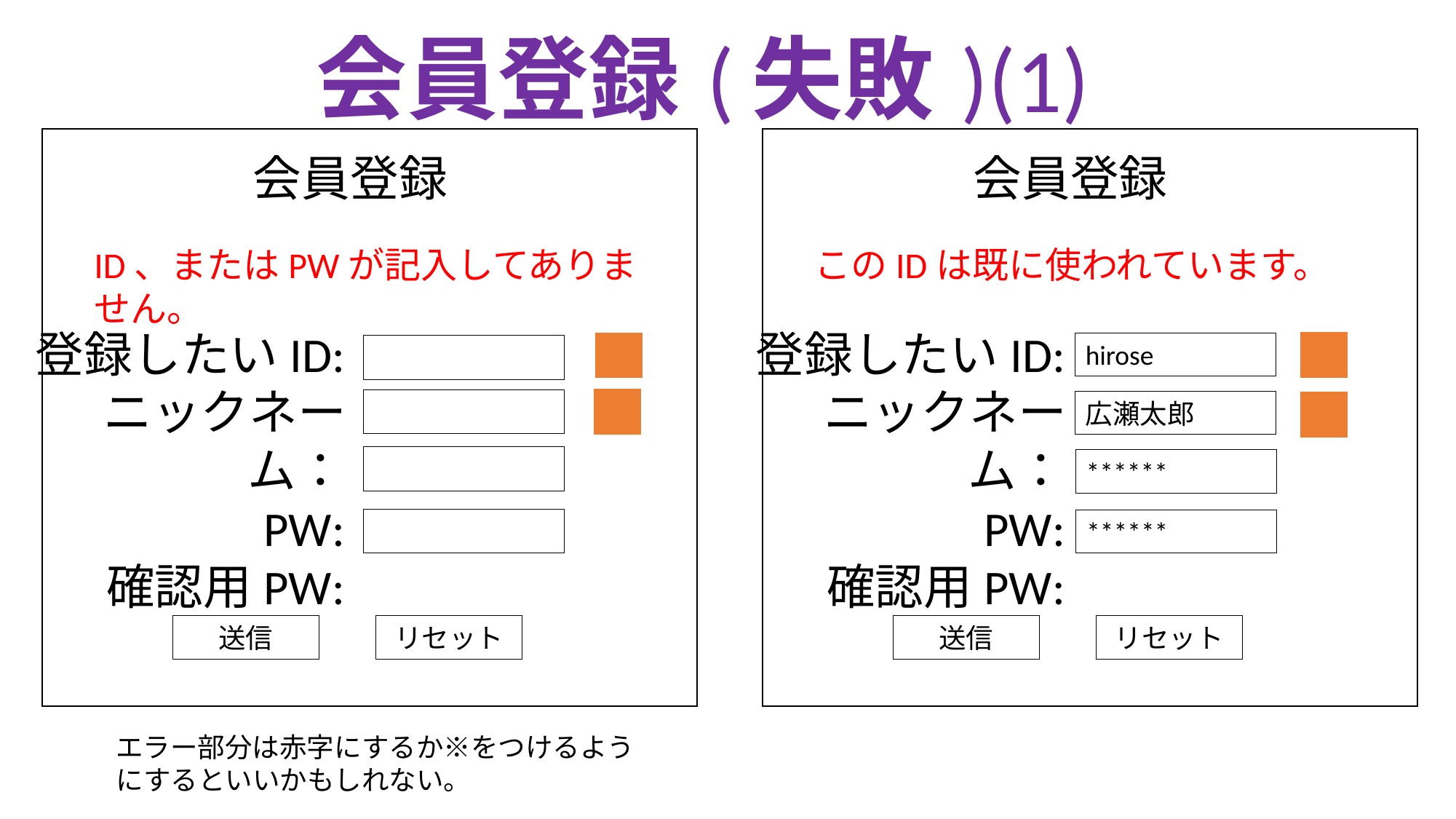

会員登録(失敗)(1)

会員登録
会員登録
ID、またはPWが記入してありません。
このIDは既に使われています。
登録したいID:
ニックネーム：
PW:
確認用PW:
登録したいID:
ニックネーム：
PW:
確認用PW:
hirose

広瀬太郎

******

******
送信
リセット
送信
リセット
エラー部分は赤字にするか※をつけるようにするといいかもしれない。